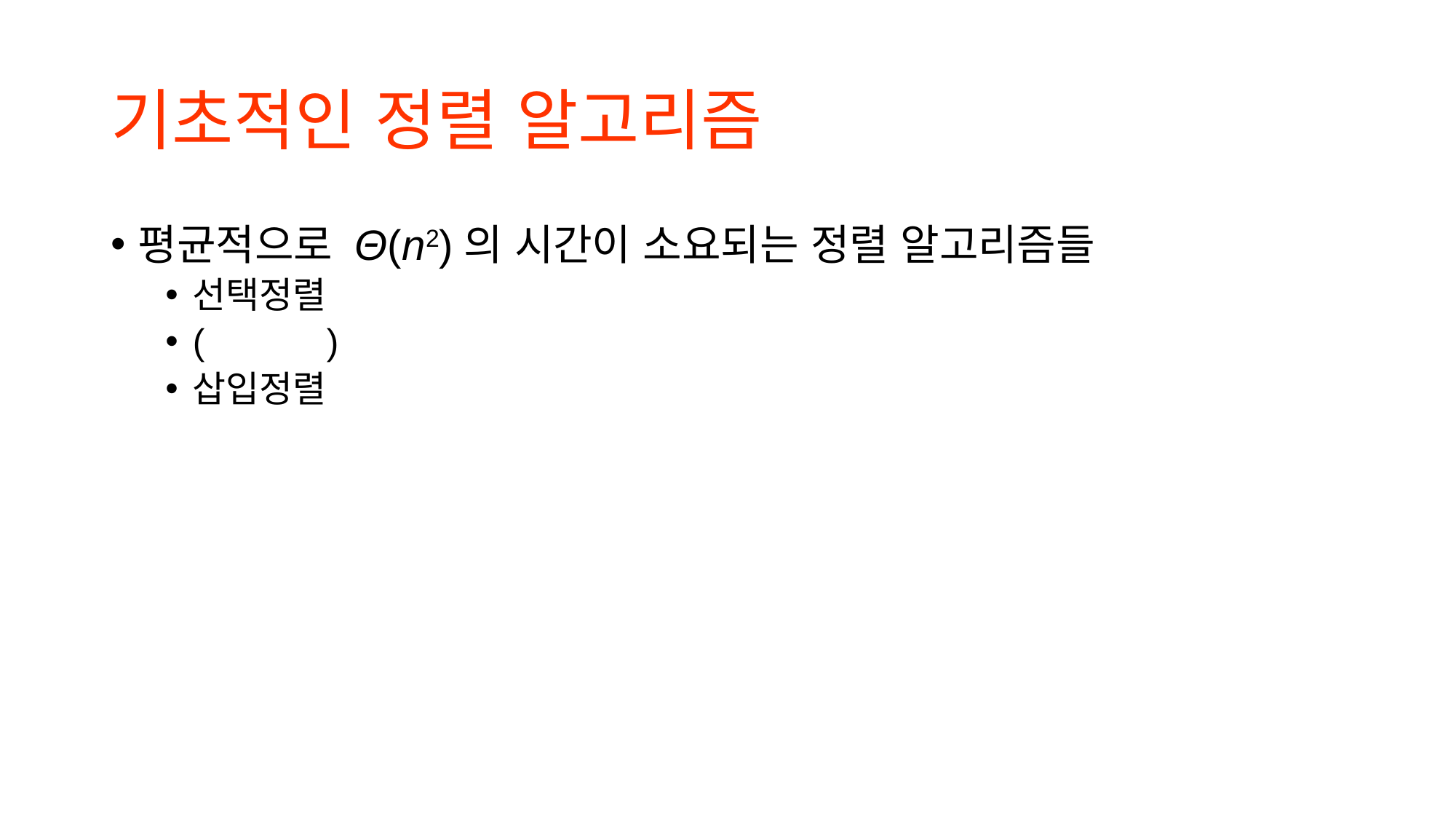

# 기초적인 정렬 알고리즘
평균적으로 Θ(n2)의 시간이 소요되는 정렬 알고리즘들
선택정렬
(            )
삽입정렬